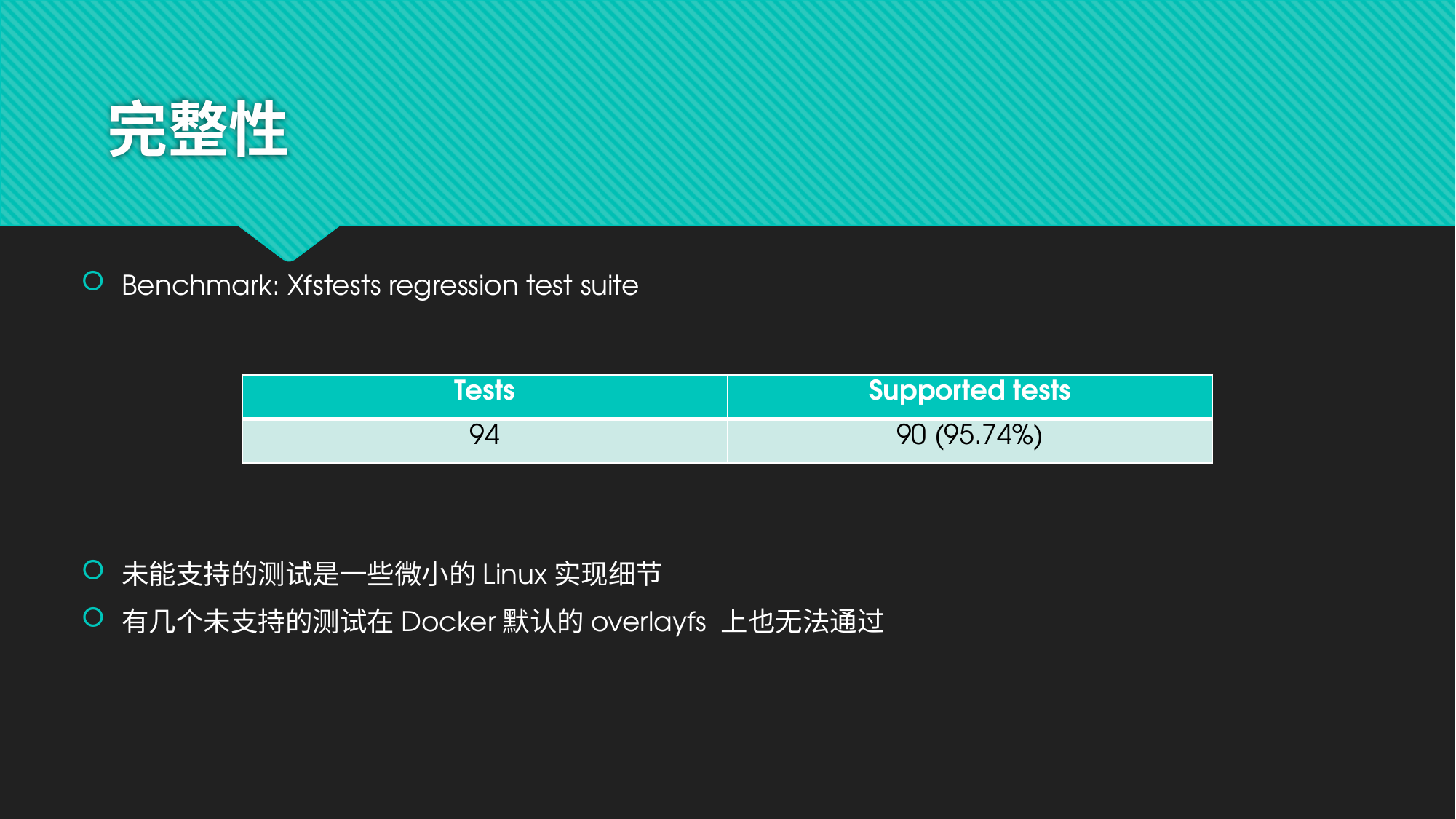

# 完整性
Benchmark: Xfstests regression test suite
| Tests | Supported tests |
| --- | --- |
| 94 | 90 (95.74%) |
未能支持的测试是一些微小的Linux实现细节
有几个未支持的测试在Docker默认的overlayfs 上也无法通过